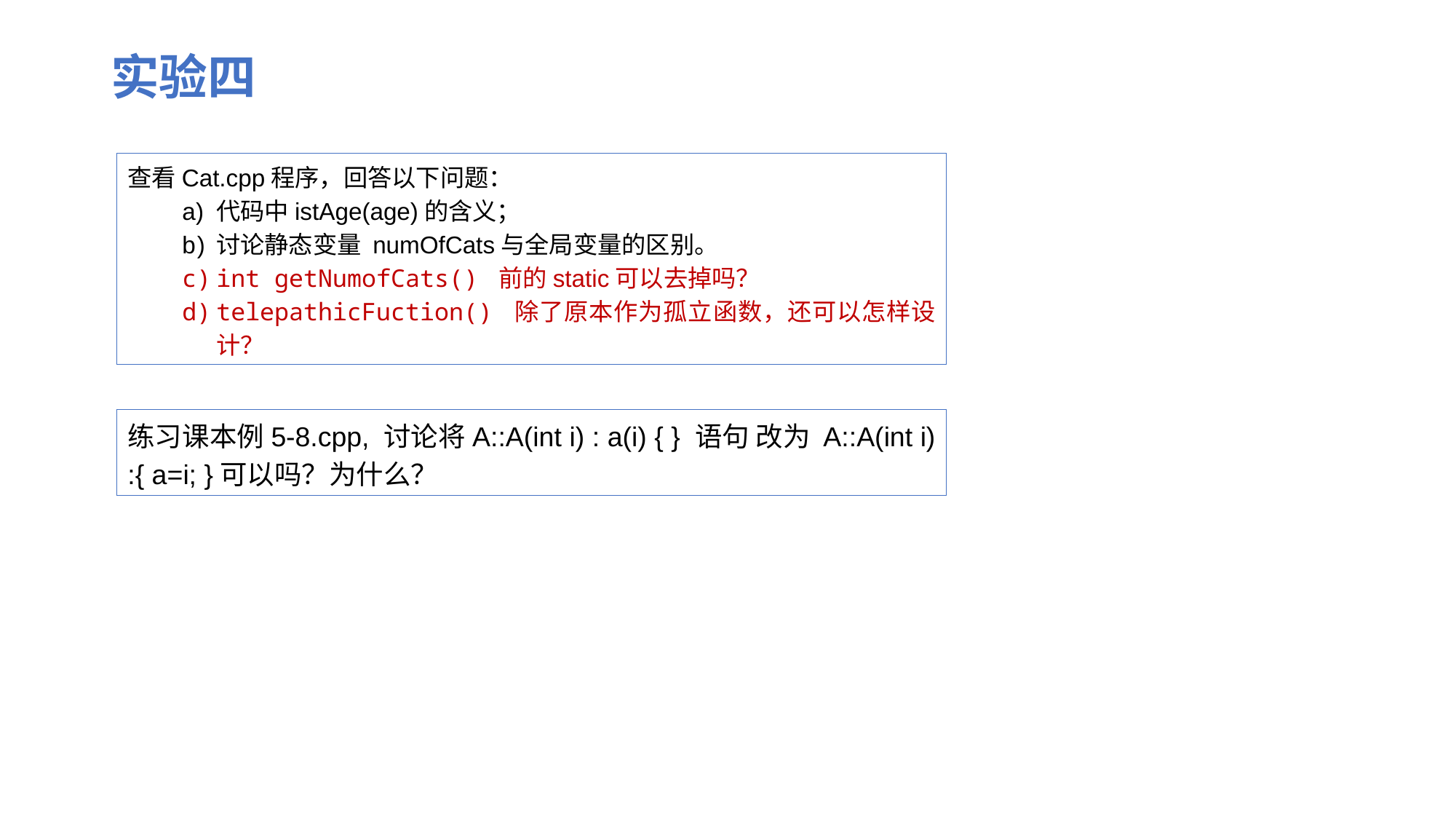

# 实验四
查看Cat.cpp程序，回答以下问题：
代码中istAge(age)的含义；
讨论静态变量 numOfCats与全局变量的区别。
int getNumofCats() 前的static可以去掉吗？
telepathicFuction() 除了原本作为孤立函数，还可以怎样设计？
练习课本例5-8.cpp, 讨论将A::A(int i) : a(i) { } 语句 改为 A::A(int i) :{ a=i; }可以吗？为什么？